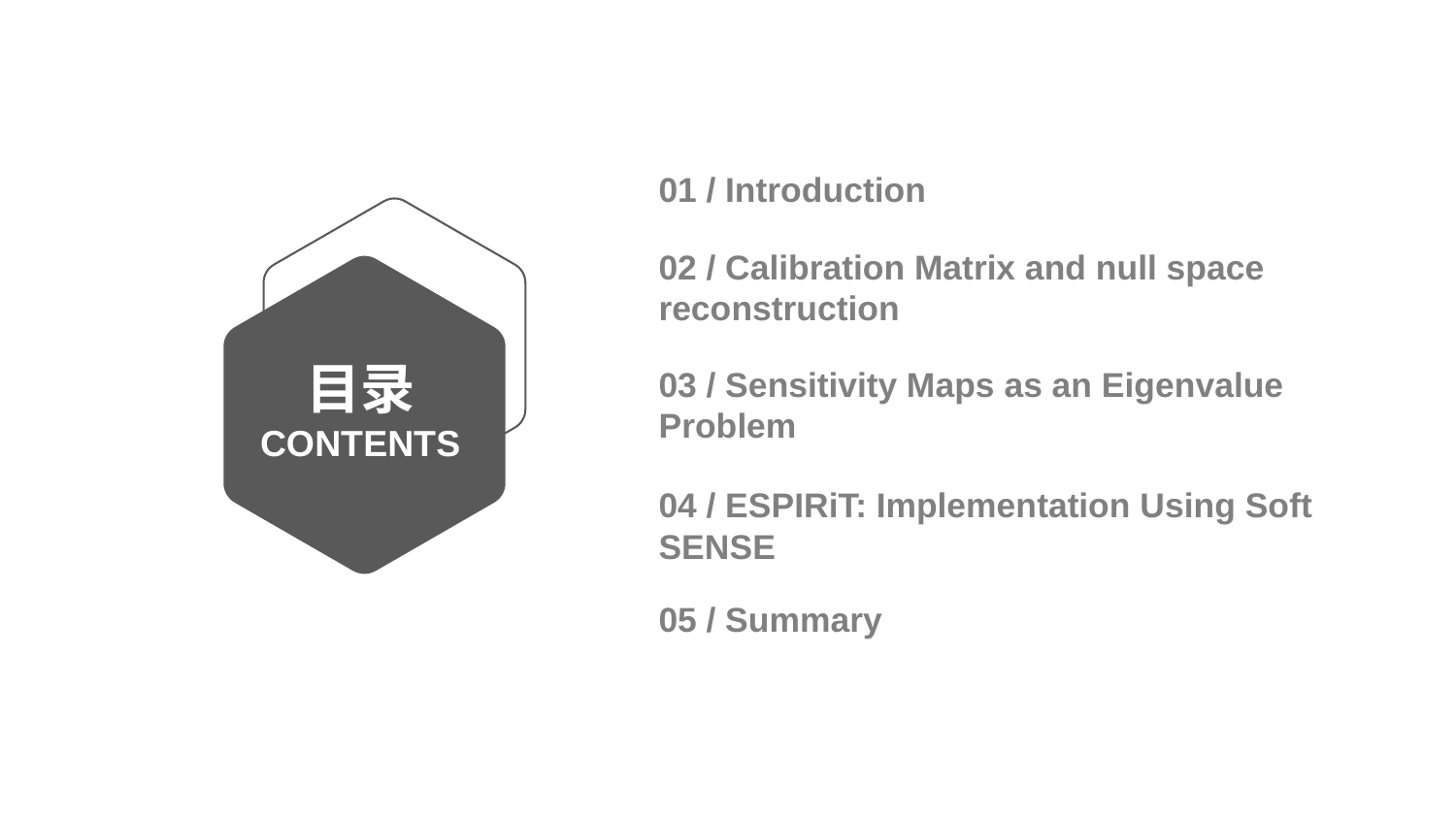

01 / Introduction

02 / Calibration Matrix and null space reconstruction

目录
CONTENTS
03 / Sensitivity Maps as an Eigenvalue Problem
04 / ESPIRiT: Implementation Using Soft SENSE
05 / Summary